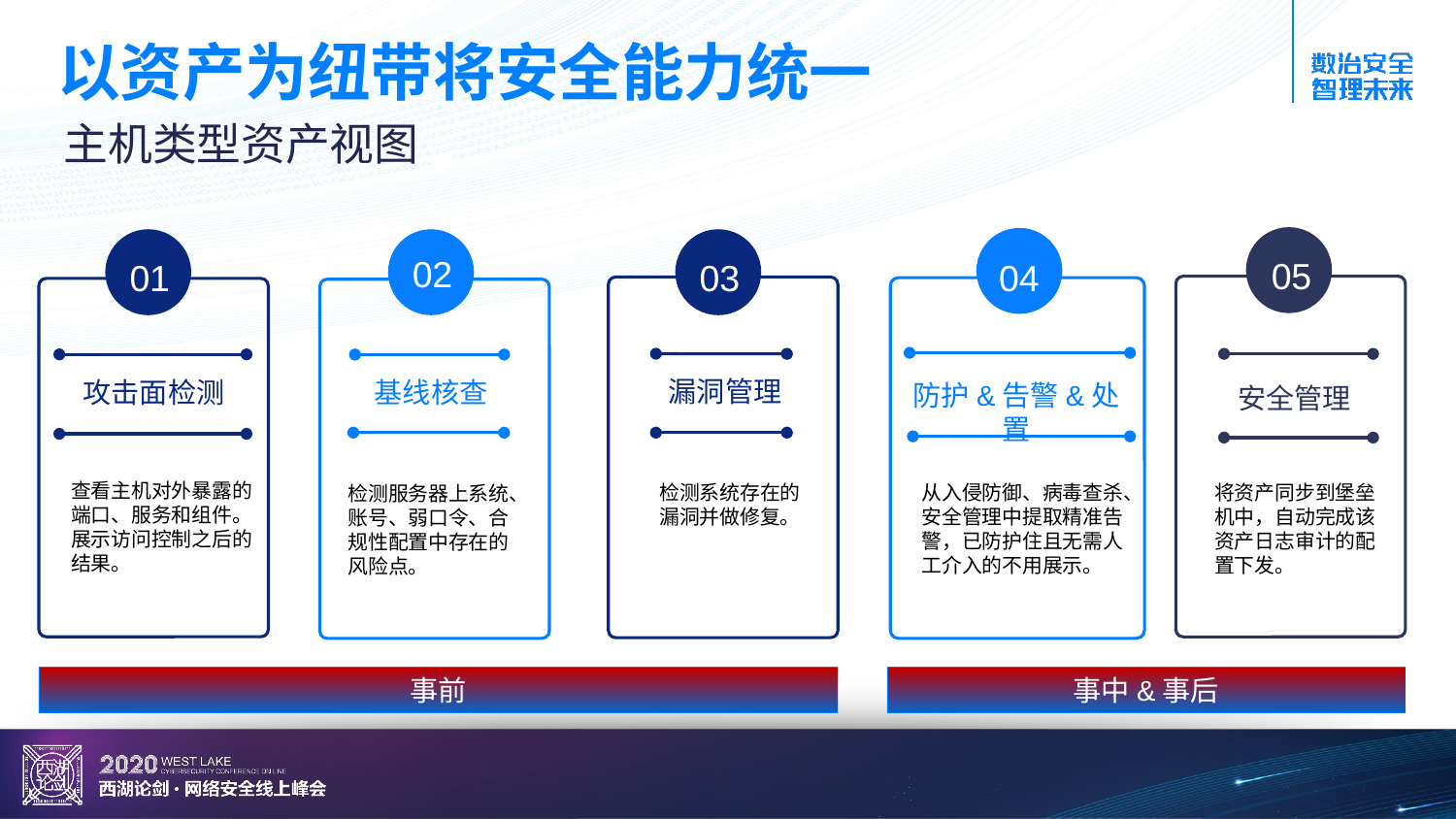

以资产为纽带将安全能力统一
主机类型资产视图

02
05
03
04
01

漏洞管理
基线核查
攻击面检测
防护&告警&处置
安全管理
查看主机对外暴露的
端口、服务和组件。
展示访问控制之后的
结果。
从入侵防御、病毒查杀、安全管理中提取精准告警，已防护住且无需人工介入的不用展示。
将资产同步到堡垒机中，自动完成该资产日志审计的配置下发。
检测系统存在的漏洞并做修复。
检测服务器上系统、
账号、弱口令、合规性配置中存在的风险点。
事中&事后
事前